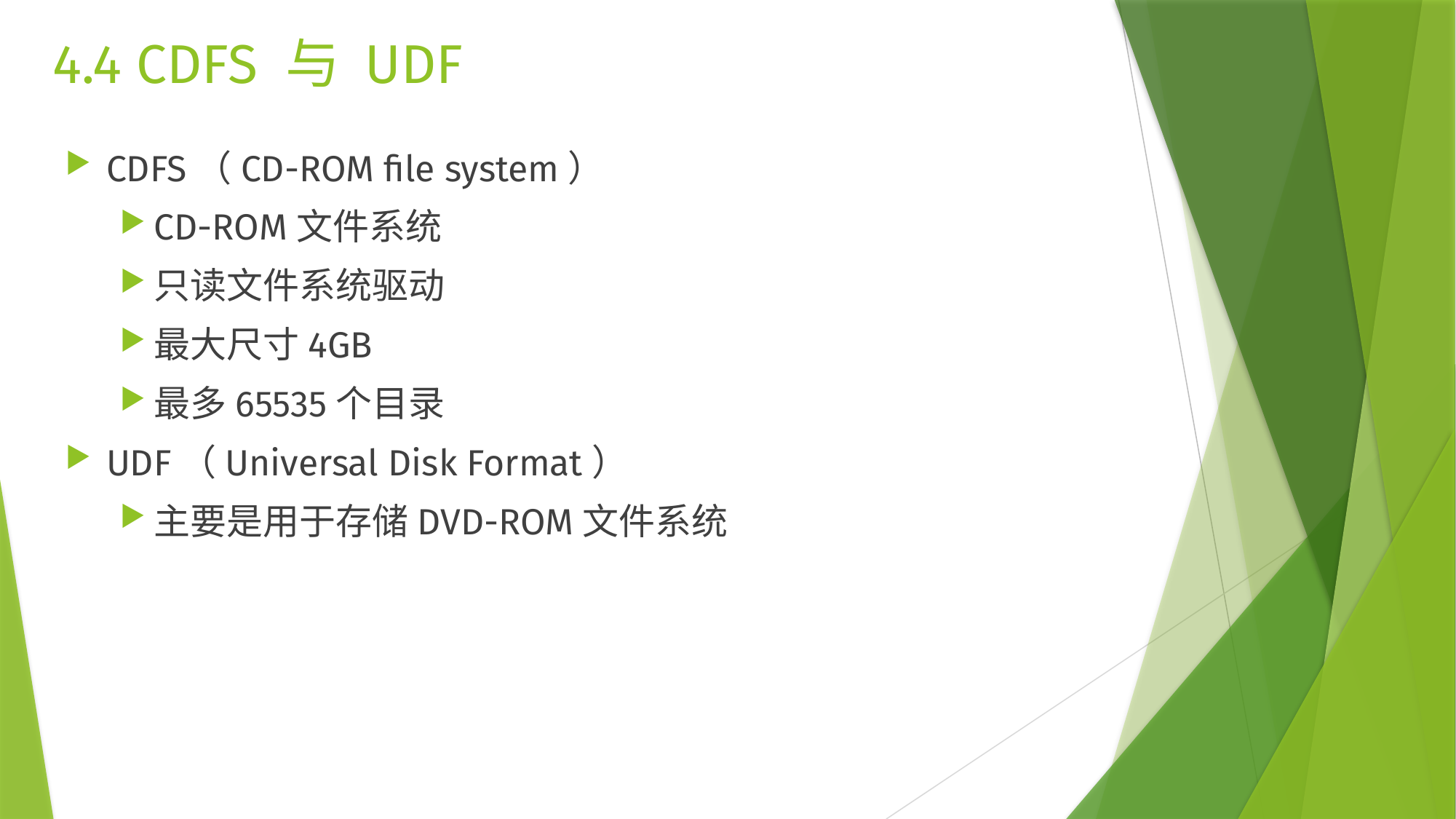

4.4 CDFS 与 UDF
CDFS（CD-ROM file system）
CD-ROM文件系统
只读文件系统驱动
最大尺寸4GB
最多65535个目录
UDF（Universal Disk Format）
主要是用于存储DVD-ROM文件系统